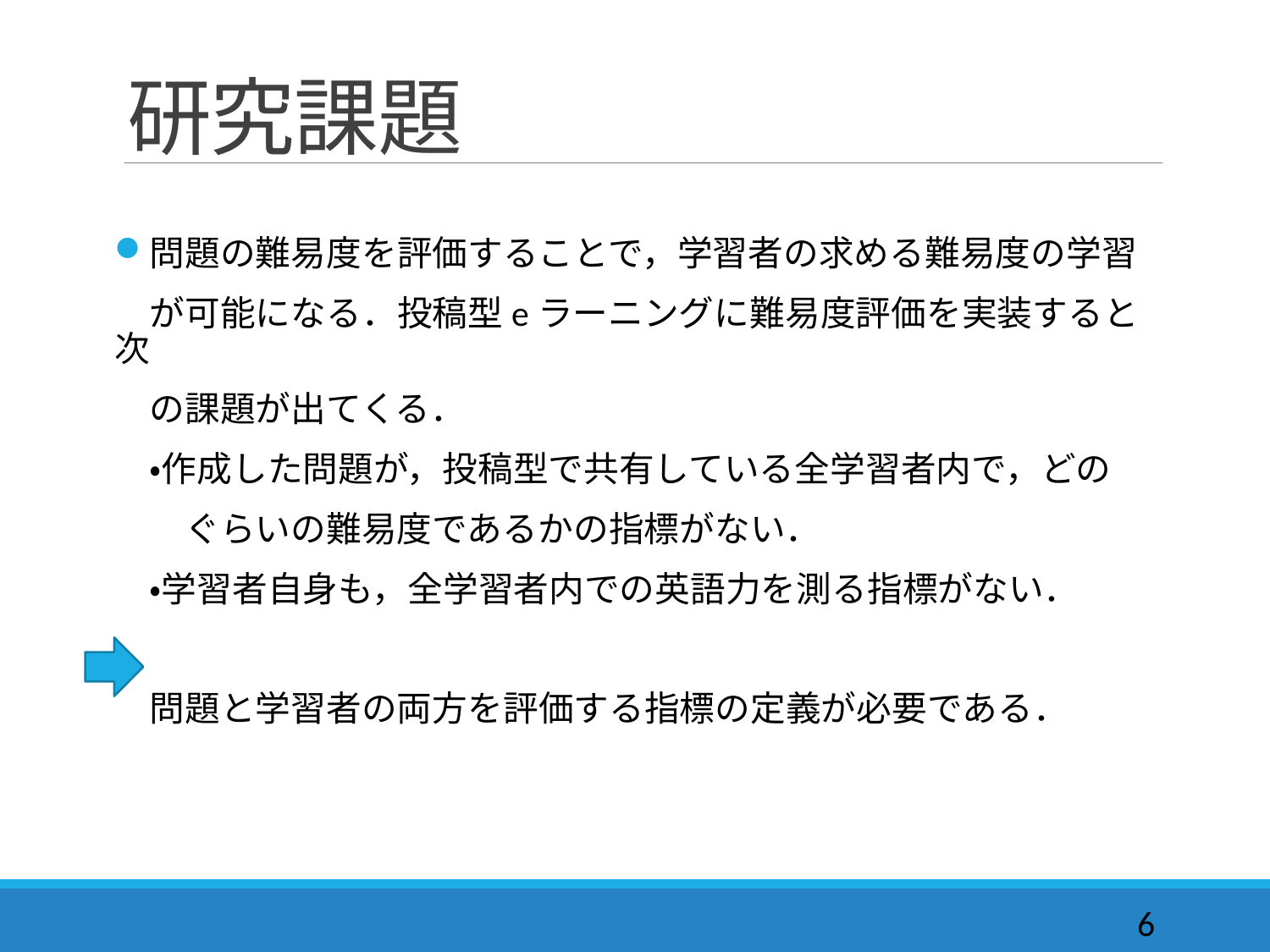

# 研究課題

問題の難易度を評価することで，学習者の求める難易度の学習
　が可能になる．投稿型eラーニングに難易度評価を実装すると次
　の課題が出てくる．
　・作成した問題が，投稿型で共有している全学習者内で，どの
　　ぐらいの難易度であるかの指標がない．
　・学習者自身も，全学習者内での英語力を測る指標がない．

　問題と学習者の両方を評価する指標の定義が必要である．

6